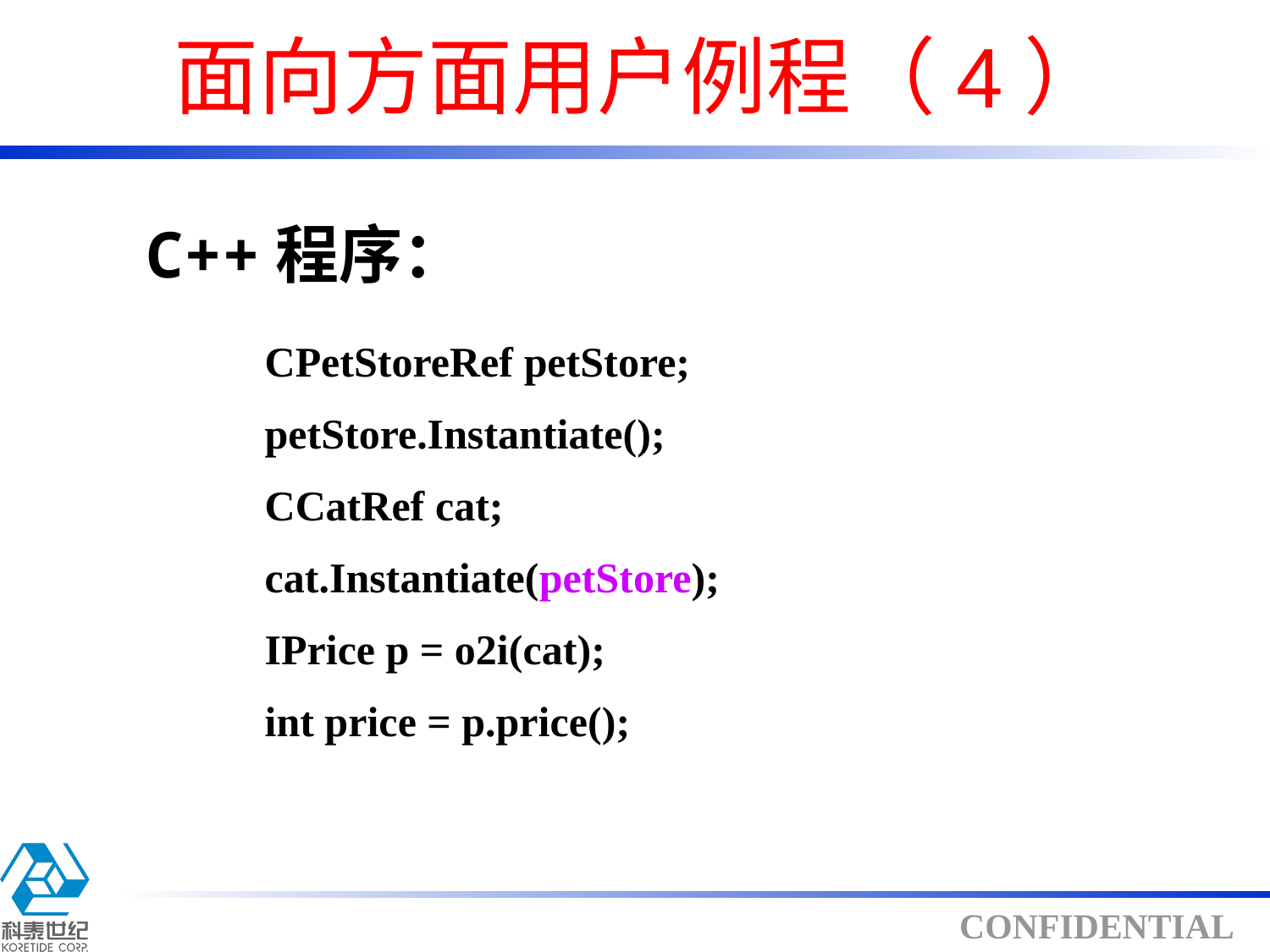

# 面向方面用户例程（4）
C++程序：
CPetStoreRef petStore;
petStore.Instantiate();
CCatRef cat;
cat.Instantiate(petStore);
IPrice p = o2i(cat);
int price = p.price();